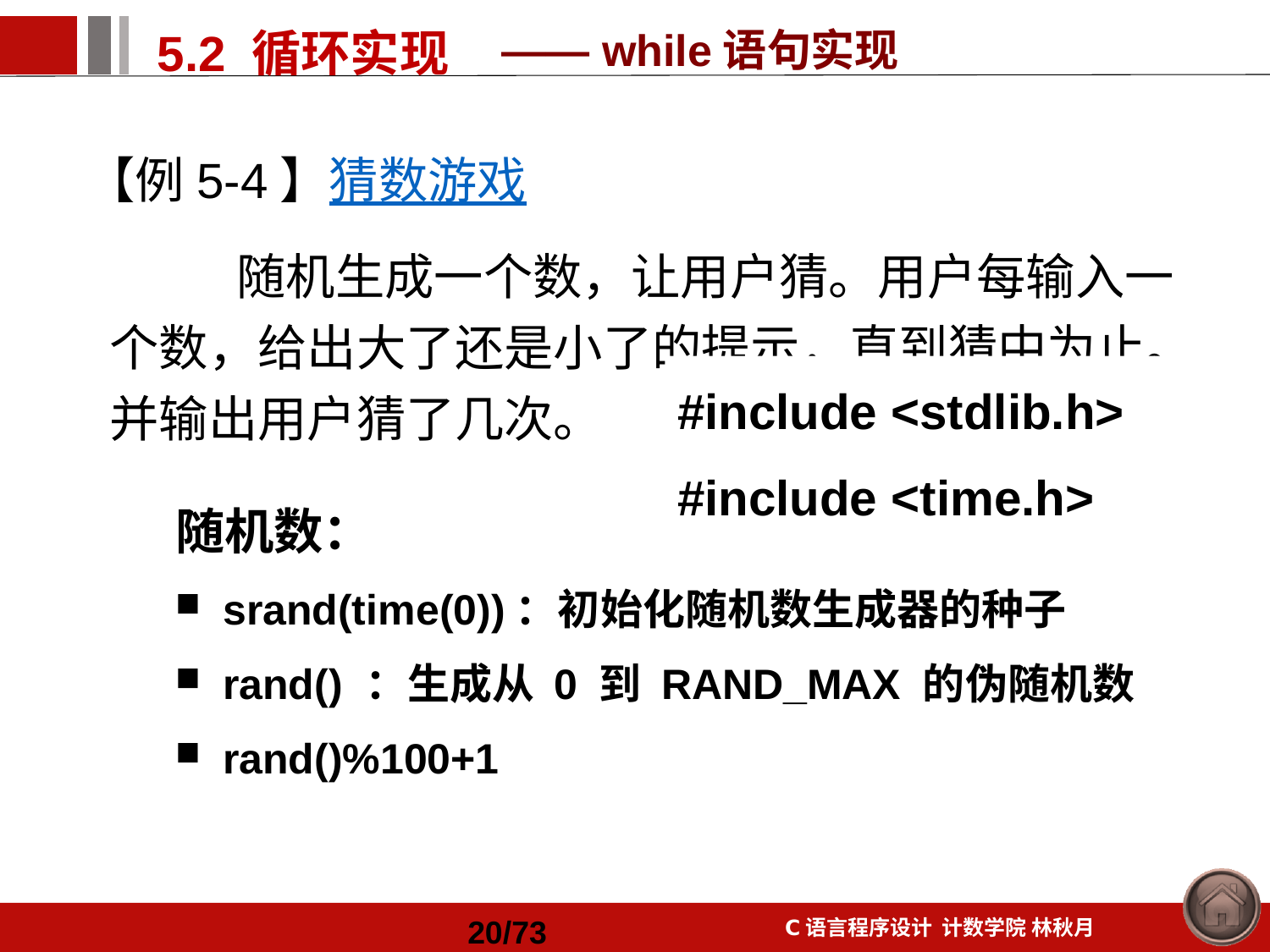

—— while语句实现
【例5-4】猜数游戏
		随机生成一个数，让用户猜。用户每输入一个数，给出大了还是小了的提示，直到猜中为止。并输出用户猜了几次。

#include <stdlib.h>
#include <time.h>
随机数：
srand(time(0))：初始化随机数生成器的种子
rand() ：生成从 0 到 RAND_MAX 的伪随机数
rand()%100+1